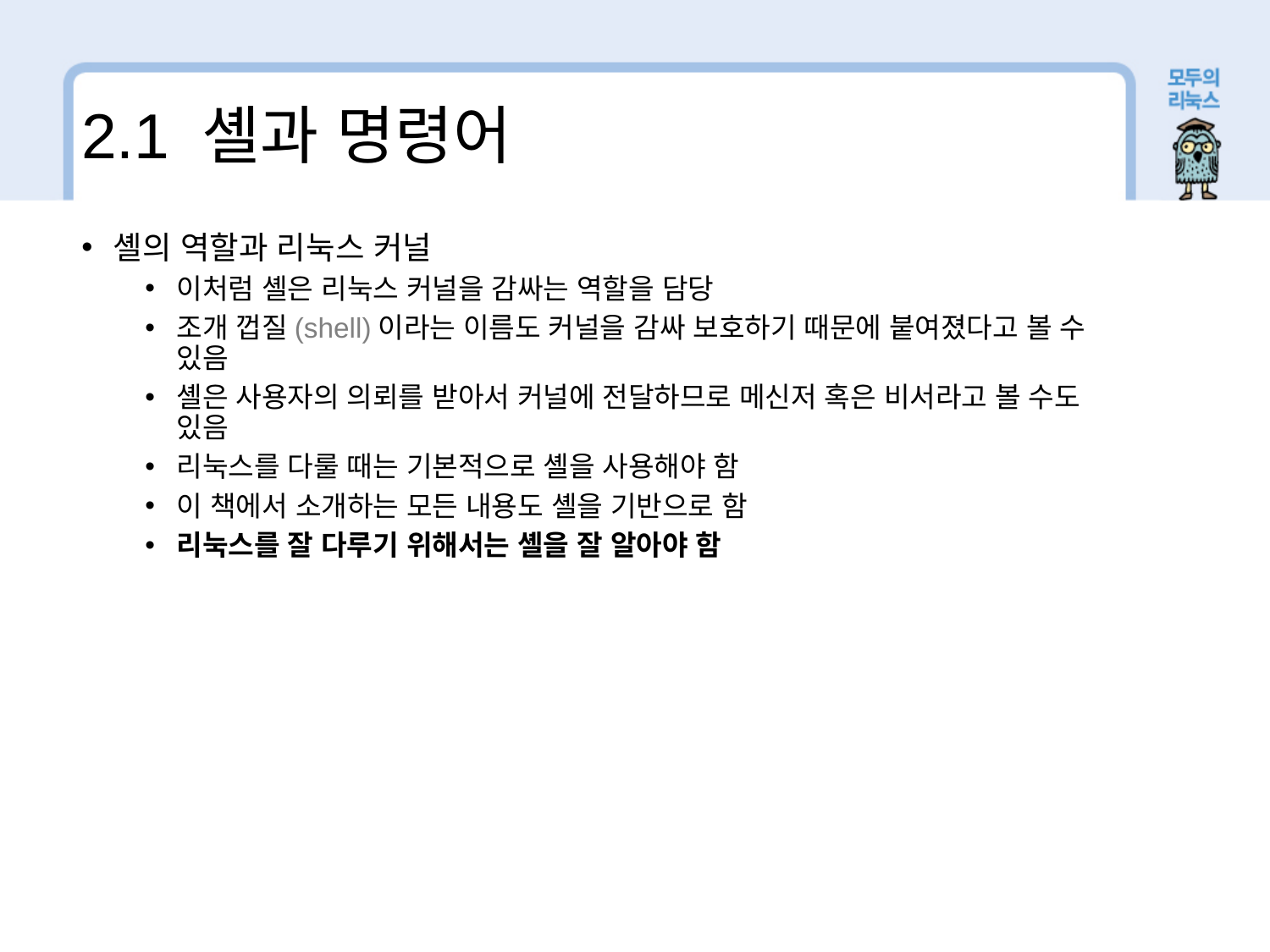

2.1 셸과 명령어
셸의 역할과 리눅스 커널
이처럼 셸은 리눅스 커널을 감싸는 역할을 담당
조개 껍질(shell)이라는 이름도 커널을 감싸 보호하기 때문에 붙여졌다고 볼 수 있음
셸은 사용자의 의뢰를 받아서 커널에 전달하므로 메신저 혹은 비서라고 볼 수도 있음
리눅스를 다룰 때는 기본적으로 셸을 사용해야 함
이 책에서 소개하는 모든 내용도 셸을 기반으로 함
리눅스를 잘 다루기 위해서는 셸을 잘 알아야 함